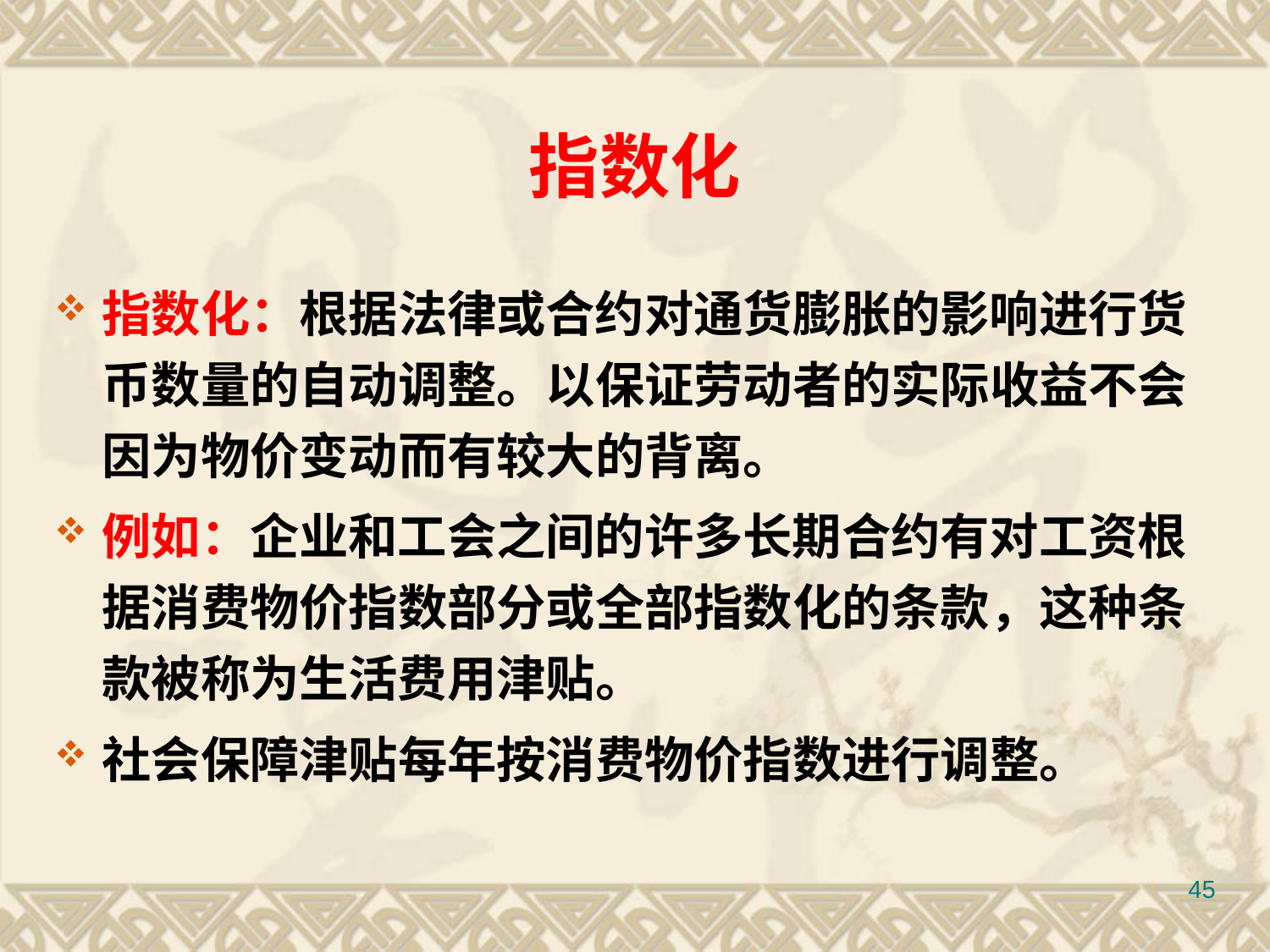

# 指数化
指数化：根据法律或合约对通货膨胀的影响进行货币数量的自动调整。以保证劳动者的实际收益不会因为物价变动而有较大的背离。
例如：企业和工会之间的许多长期合约有对工资根据消费物价指数部分或全部指数化的条款，这种条款被称为生活费用津贴。
社会保障津贴每年按消费物价指数进行调整。
45